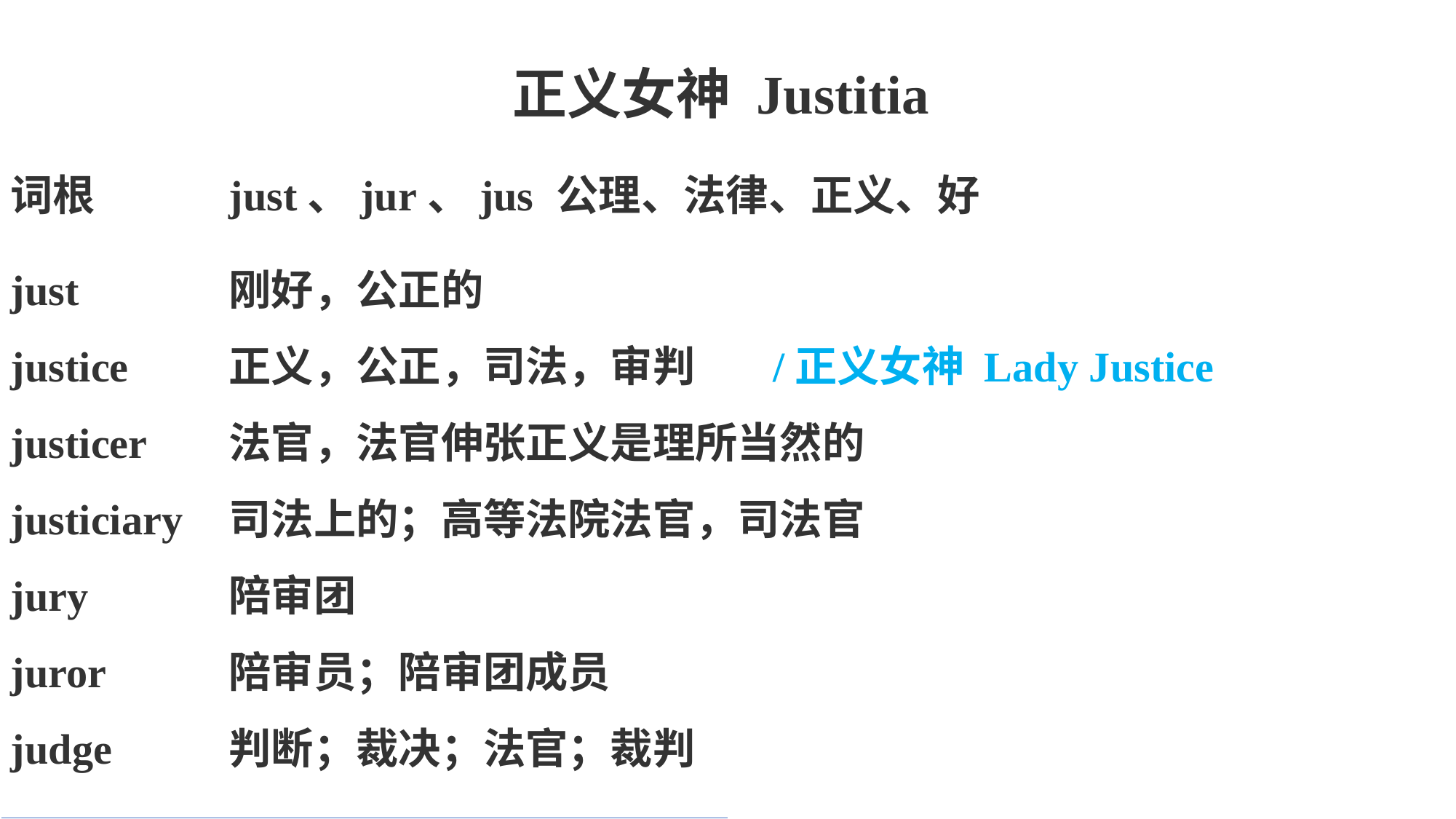

正义女神 Justitia
词根		just、jur、jus	公理、法律、正义、好
just		刚好，公正的
justice	正义，公正，司法，审判       /正义女神 Lady Justice
justicer	法官，法官伸张正义是理所当然的
justiciary	司法上的；高等法院法官，司法官
jury		陪审团
juror		陪审员；陪审团成员
judge		判断；裁决；法官；裁判